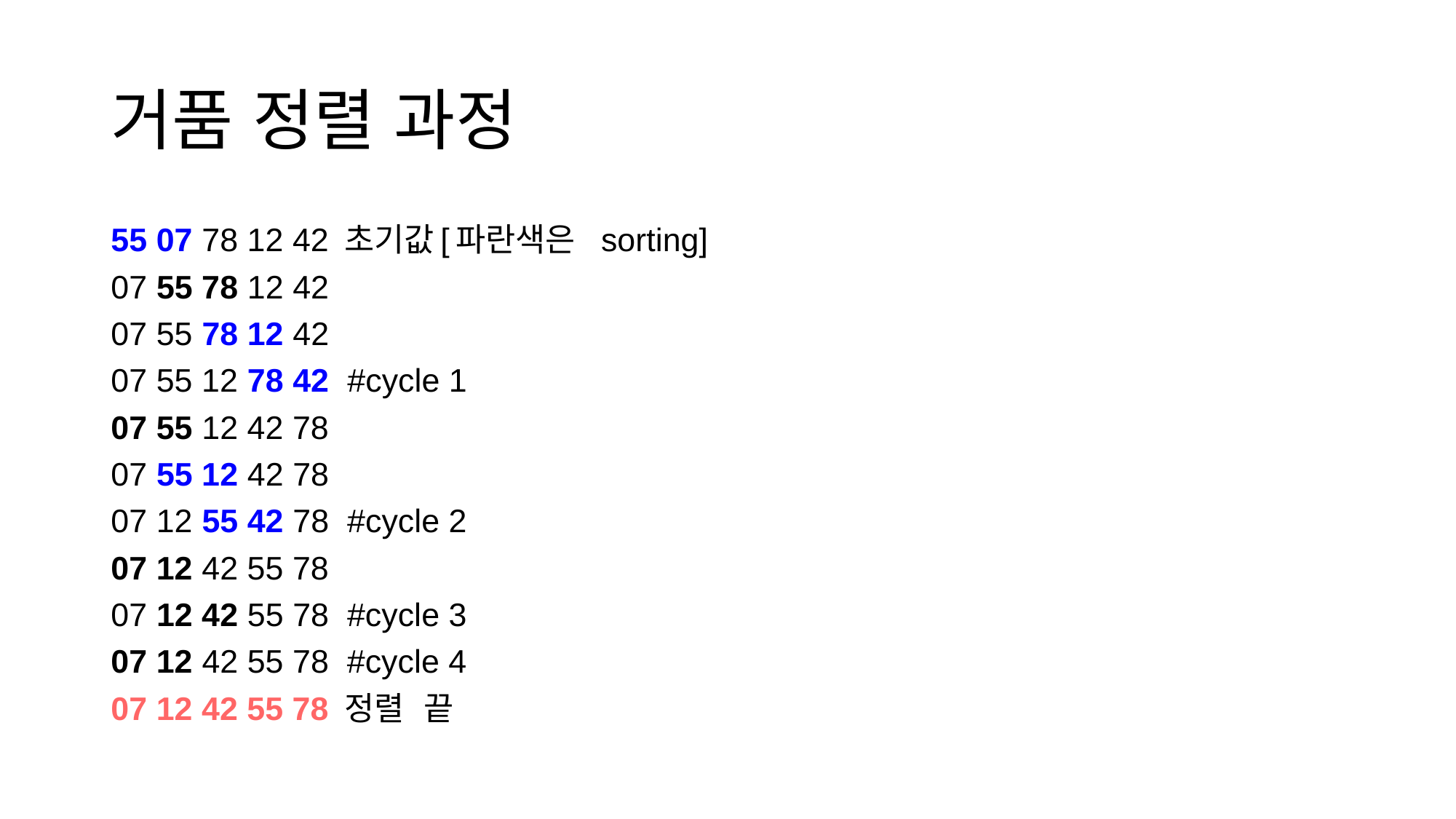

# 거품 정렬 과정
55 07 78 12 42 초기값[파란색은 sorting]
07 55 78 12 42
07 55 78 12 42
07 55 12 78 42  #cycle 1
07 55 12 42 78
07 55 12 42 78
07 12 55 42 78  #cycle 2
07 12 42 55 78
07 12 42 55 78  #cycle 3
07 12 42 55 78  #cycle 4
07 12 42 55 78 정렬 끝